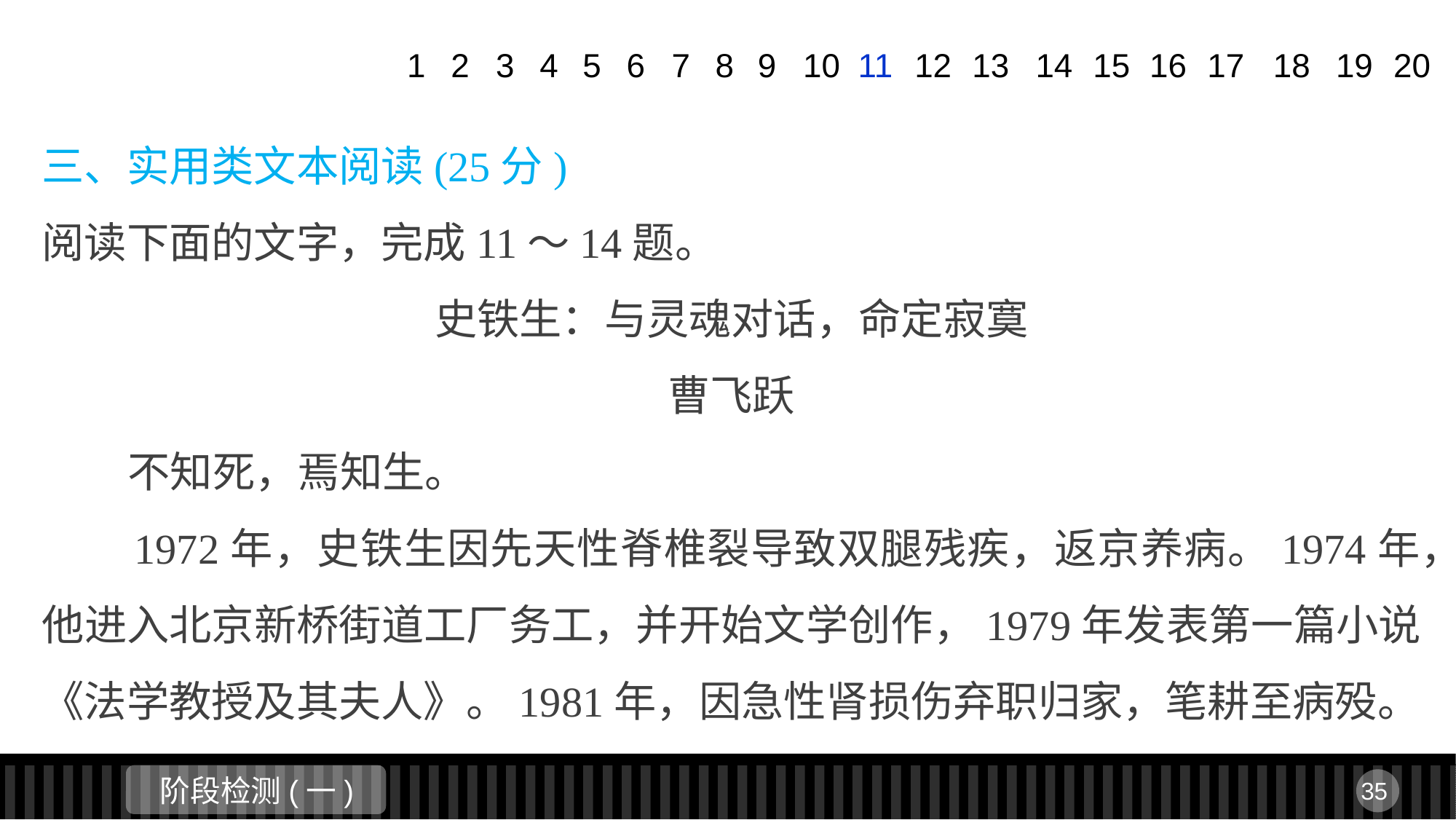

1
2
3
4
5
6
7
8
9
11
12
13
14
15
16
17
18
19
20
10
三、实用类文本阅读(25分)
阅读下面的文字，完成11～14题。
史铁生：与灵魂对话，命定寂寞
曹飞跃
        不知死，焉知生。
        1972年，史铁生因先天性脊椎裂导致双腿残疾，返京养病。1974年，他进入北京新桥街道工厂务工，并开始文学创作，1979年发表第一篇小说《法学教授及其夫人》。1981年，因急性肾损伤弃职归家，笔耕至病殁。